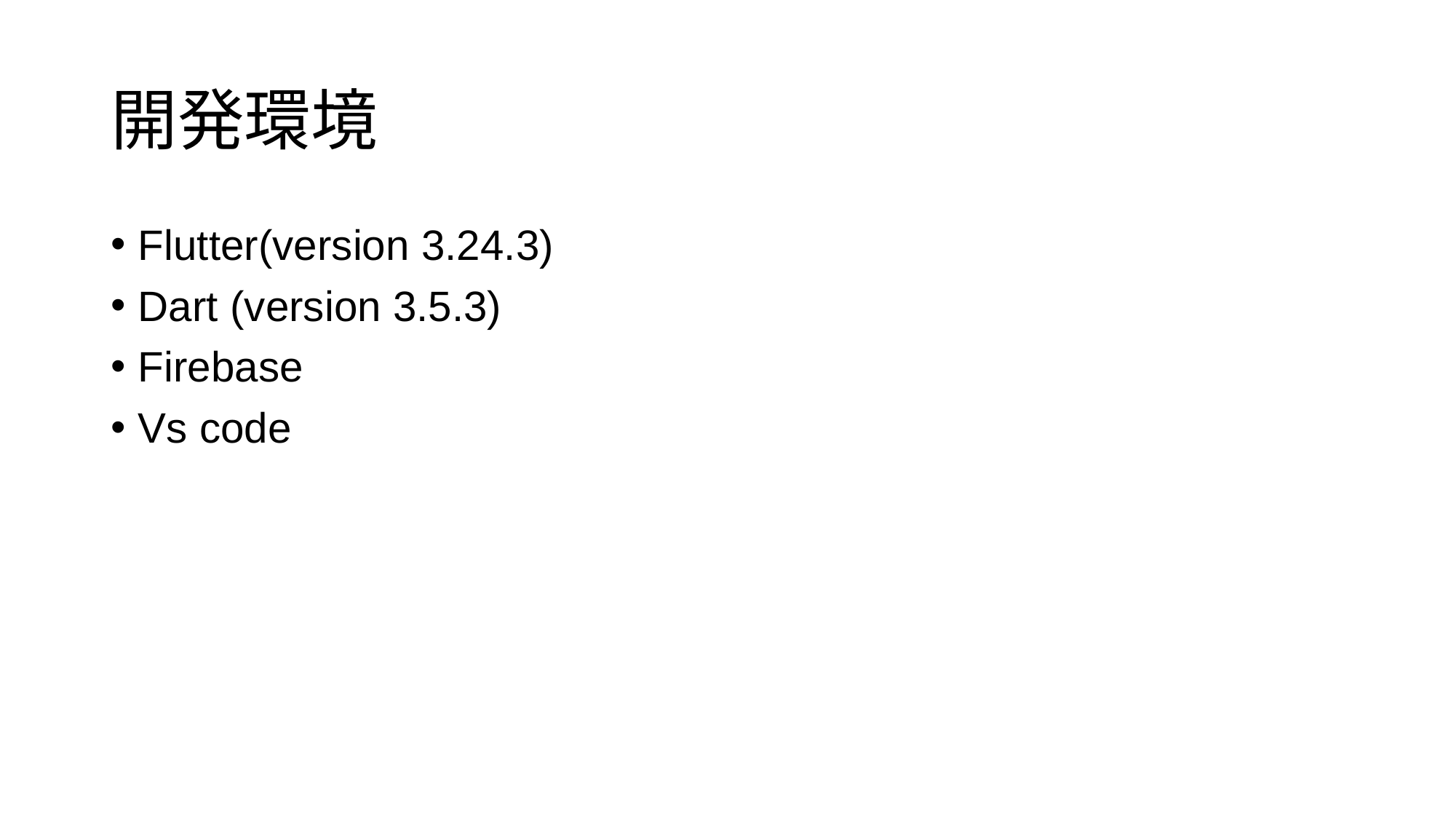

# 開発環境
Flutter(version 3.24.3)
Dart (version 3.5.3)
Firebase
Vs code